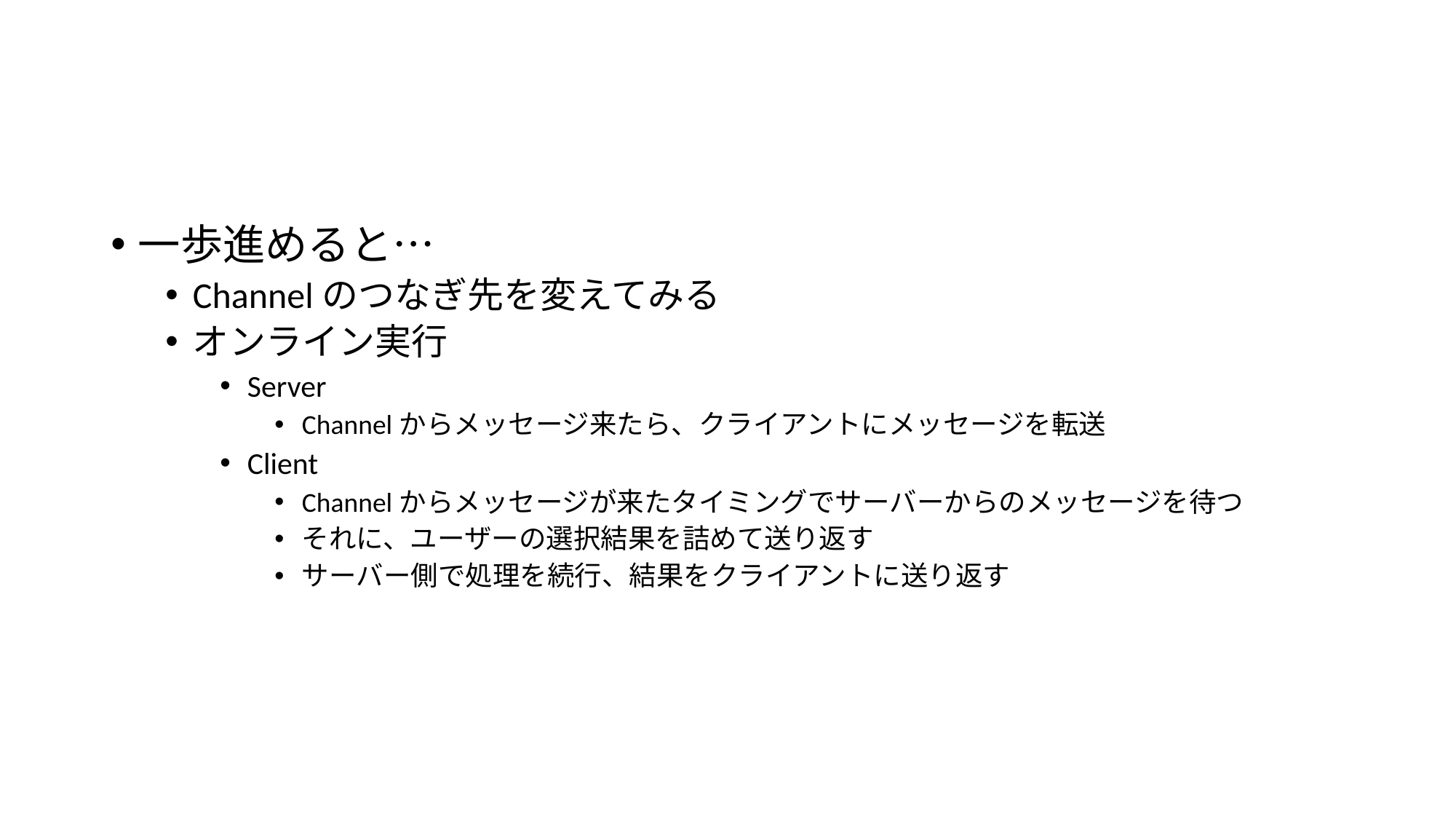

#
一歩進めると…
Channelのつなぎ先を変えてみる
オンライン実行
Server
Channelからメッセージ来たら、クライアントにメッセージを転送
Client
Channelからメッセージが来たタイミングでサーバーからのメッセージを待つ
それに、ユーザーの選択結果を詰めて送り返す
サーバー側で処理を続行、結果をクライアントに送り返す